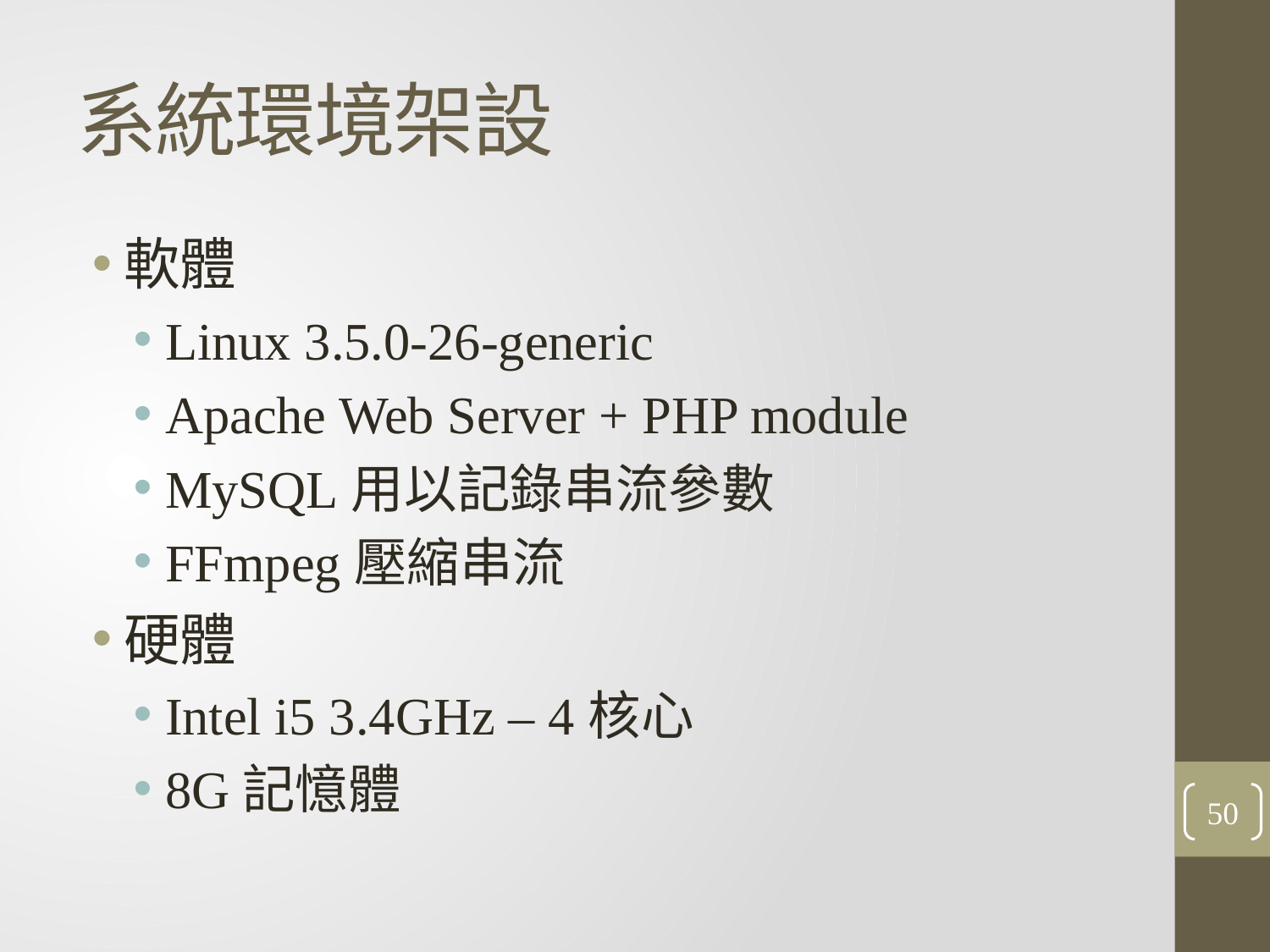

# 系統環境架設
軟體
Linux 3.5.0-26-generic
Apache Web Server + PHP module
MySQL用以記錄串流參數
FFmpeg壓縮串流
硬體
Intel i5 3.4GHz – 4核心
8G記憶體

50